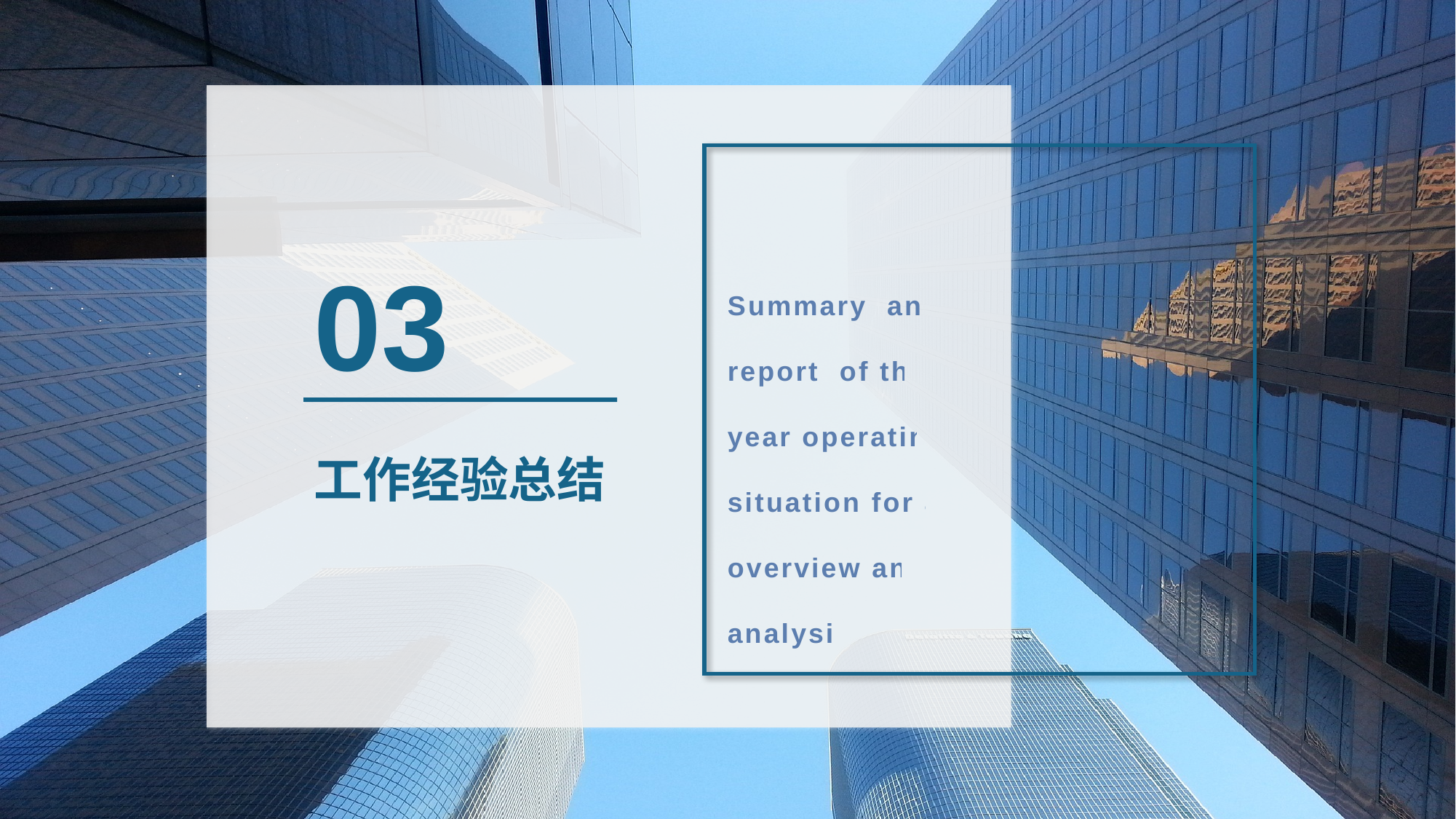

03
Summary  and  report  of this year operating situation for an overview and analysis

工作经验总结